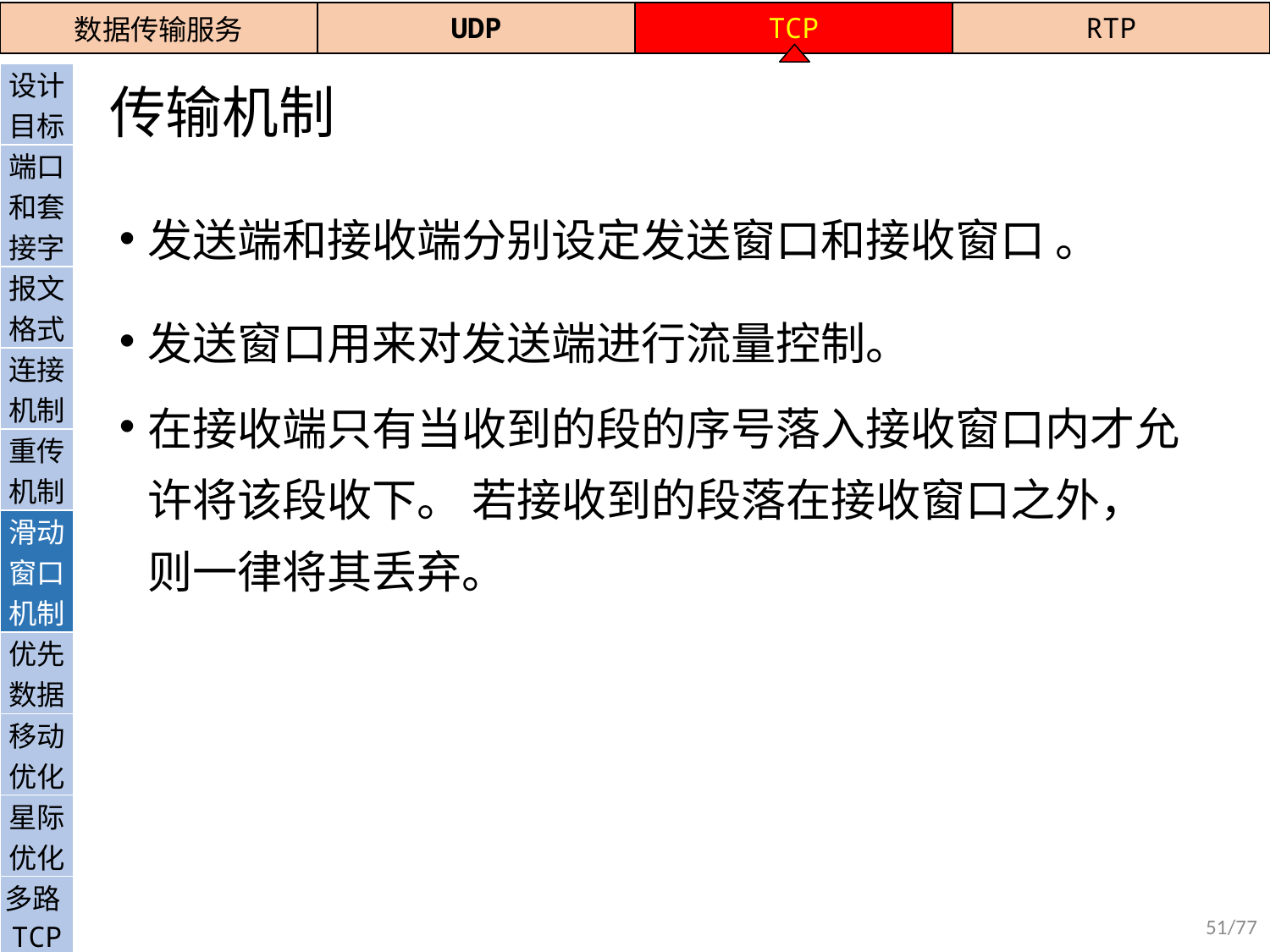

| 数据传输服务 | UDP | TCP | RTP |
| --- | --- | --- | --- |

# 传输机制
| 设计目标 |
| --- |
| 端口和套接字 |
| 报文格式 |
| 连接机制 |
| 重传机制 |
| 滑动窗口机制 |
| 优先数据 |
| 移动优化 |
| 星际优化 |
| 多路TCP |
| QUIC |
发送端和接收端分别设定发送窗口和接收窗口 。
发送窗口用来对发送端进行流量控制。
在接收端只有当收到的段的序号落入接收窗口内才允许将该段收下。 若接收到的段落在接收窗口之外，则一律将其丢弃。

51/77